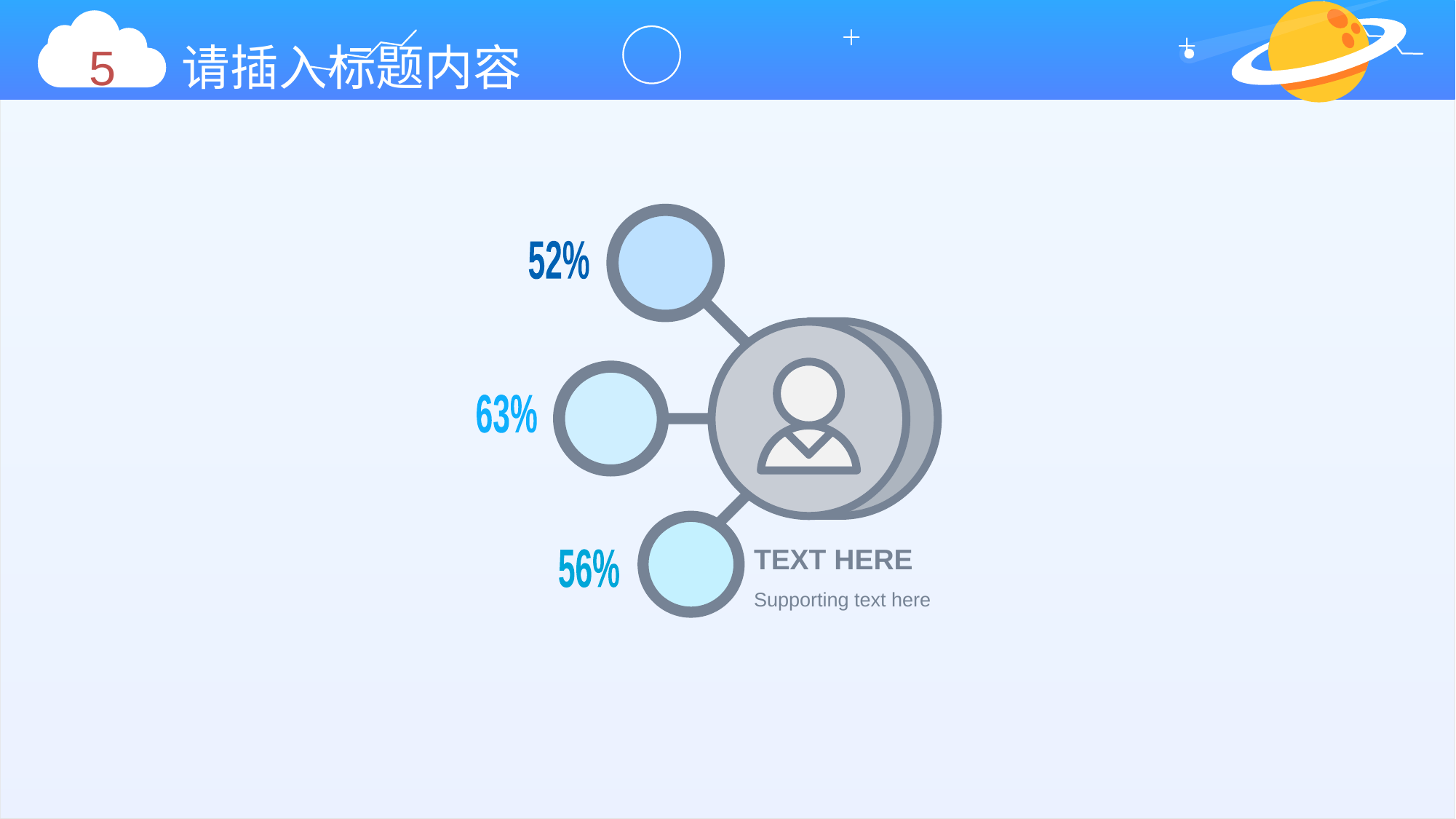

5    请插入标题内容

52%

63%

TEXT HERE
56%
Supporting text here